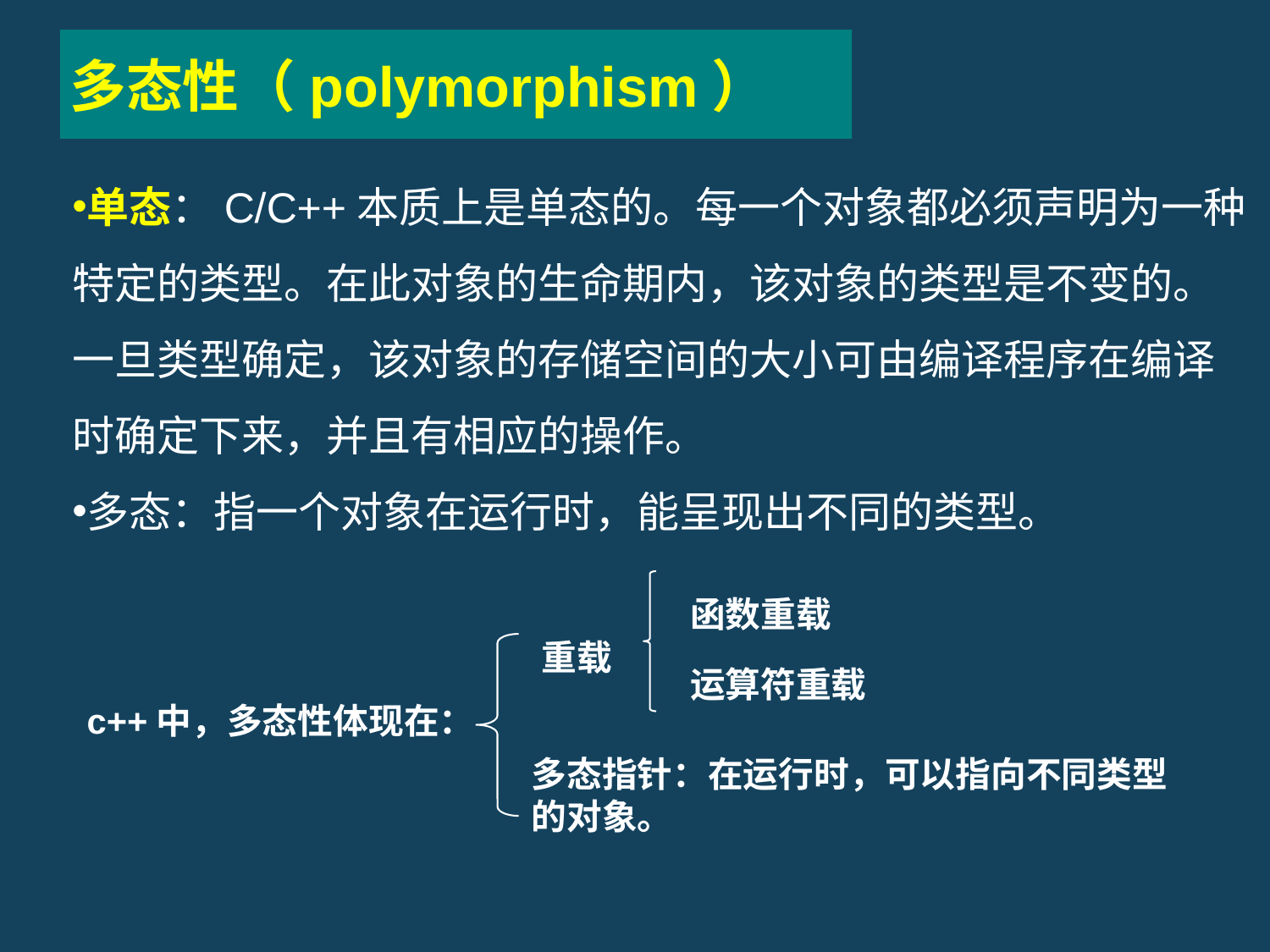

# 多态性（polymorphism）
单态：C/C++本质上是单态的。每一个对象都必须声明为一种特定的类型。在此对象的生命期内，该对象的类型是不变的。一旦类型确定，该对象的存储空间的大小可由编译程序在编译时确定下来，并且有相应的操作。
多态：指一个对象在运行时，能呈现出不同的类型。

函数重载
重载

运算符重载
c++中，多态性体现在：
多态指针：在运行时，可以指向不同类型的对象。